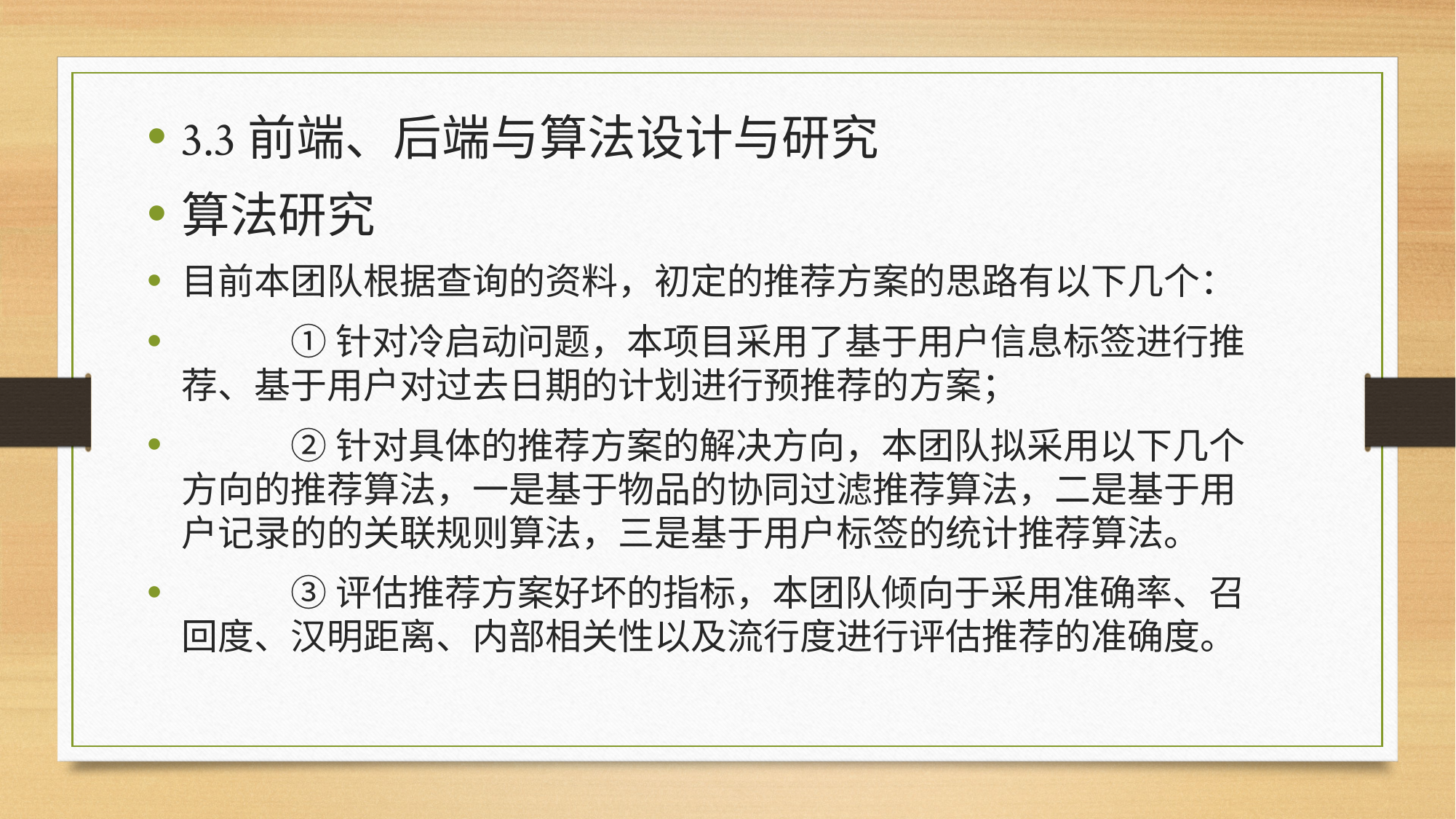

3.3前端、后端与算法设计与研究
算法研究
目前本团队根据查询的资料，初定的推荐方案的思路有以下几个：
	①针对冷启动问题，本项目采用了基于用户信息标签进行推荐、基于用户对过去日期的计划进行预推荐的方案；
	②针对具体的推荐方案的解决方向，本团队拟采用以下几个方向的推荐算法，一是基于物品的协同过滤推荐算法，二是基于用户记录的的关联规则算法，三是基于用户标签的统计推荐算法。
	③评估推荐方案好坏的指标，本团队倾向于采用准确率、召回度、汉明距离、内部相关性以及流行度进行评估推荐的准确度。